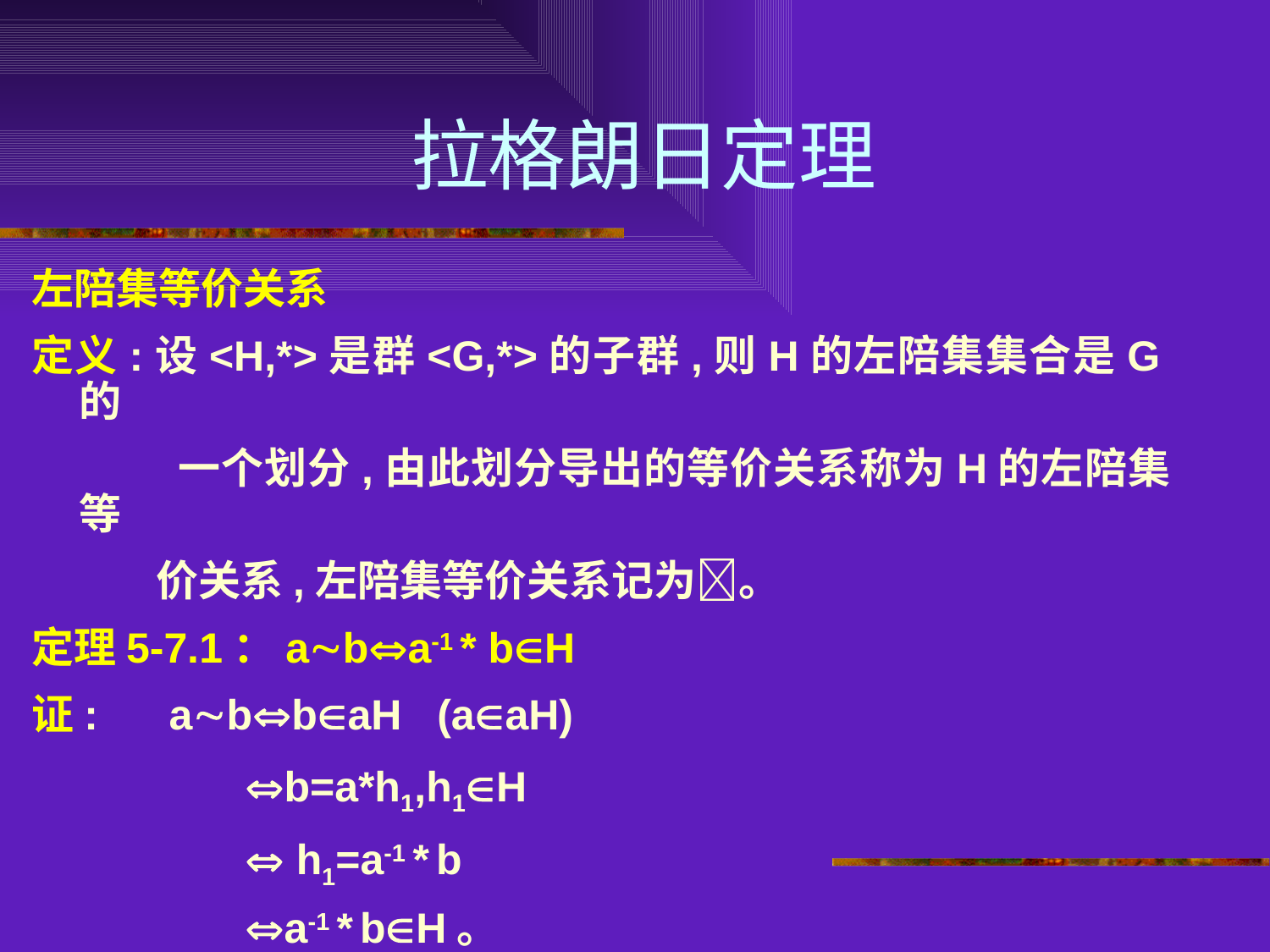

# 拉格朗日定理
左陪集等价关系
定义:设<H,*>是群<G,*>的子群,则H的左陪集集合是G的
             一个划分,由此划分导出的等价关系称为H的左陪集等
            价关系,左陪集等价关系记为∼。
定理5-7.1：a∼b⇔a-1 * b∈H
证:      a∼b⇔b∈aH   (a∈aH)
                  ⇔b=a*h1,h1∈H
                  ⇔ h1=a-1 * b
                  ⇔a-1 * b∈H。